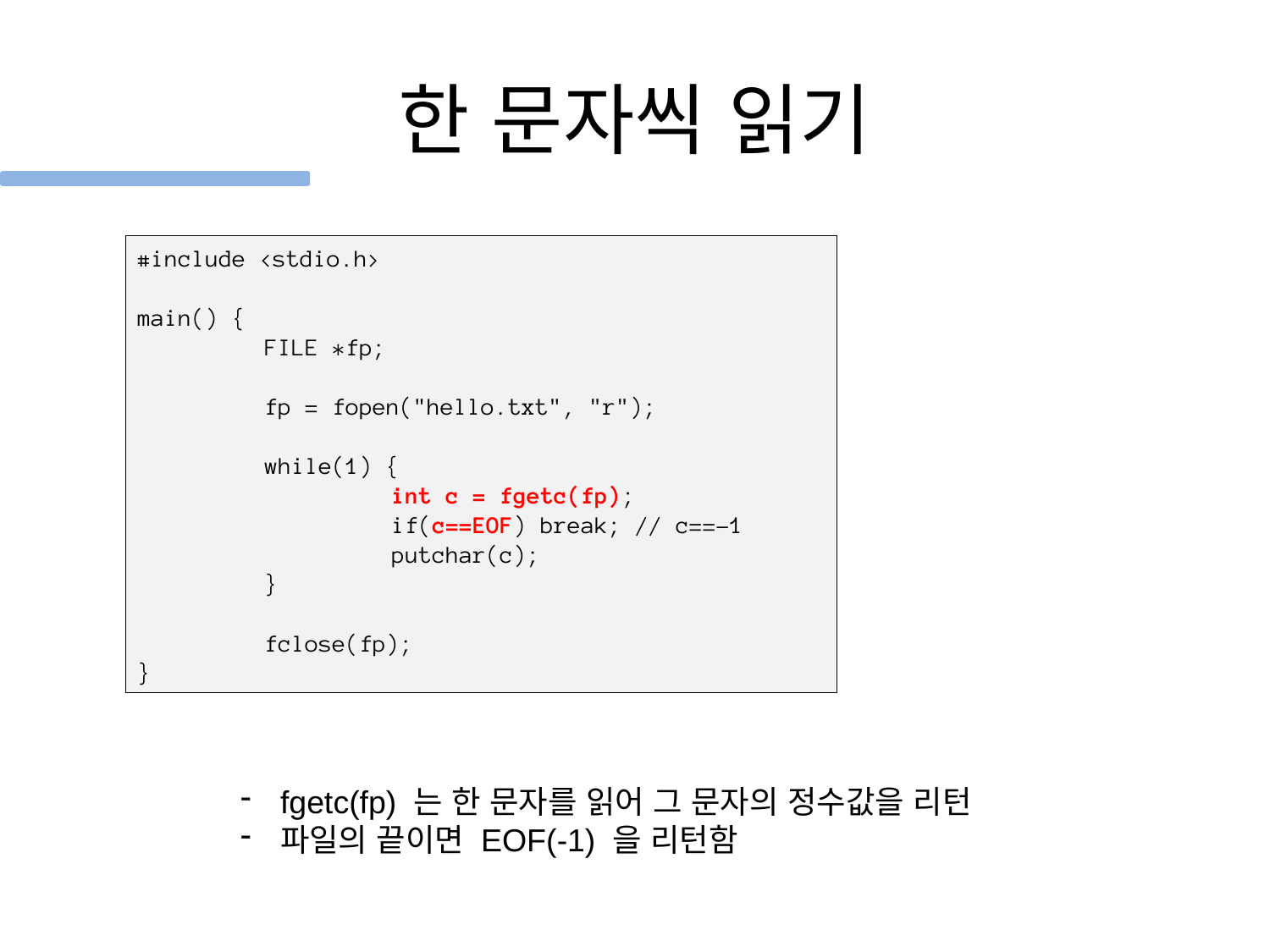

# 한 문자씩 읽기

#include <stdio.h>

main() {
	FILE *fp;

	fp = fopen("hello.txt", "r");

	while(1) {
		int c = fgetc(fp);
		if(c==EOF) break; // c==-1
		putchar(c);
	}

	fclose(fp);
}
fgetc(fp) 는 한 문자를 읽어 그 문자의 정수값을 리턴
파일의 끝이면 EOF(-1) 을 리턴함